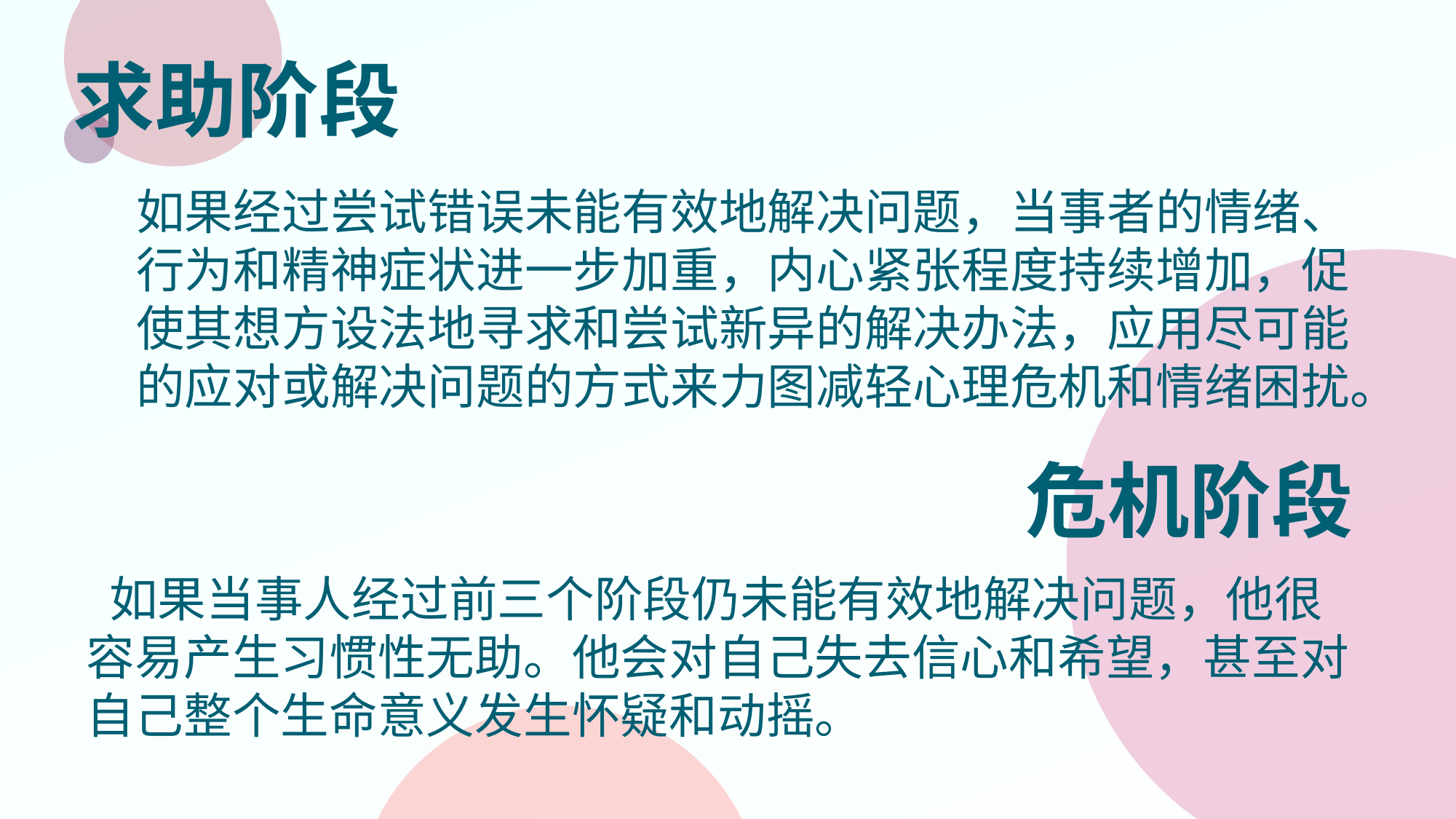

# 求助阶段
如果经过尝试错误未能有效地解决问题，当事者的情绪、行为和精神症状进一步加重，内心紧张程度持续增加，促使其想方设法地寻求和尝试新异的解决办法，应用尽可能的应对或解决问题的方式来力图减轻心理危机和情绪困扰。

危机阶段
 如果当事人经过前三个阶段仍未能有效地解决问题，他很容易产生习惯性无助。他会对自己失去信心和希望，甚至对自己整个生命意义发生怀疑和动摇。